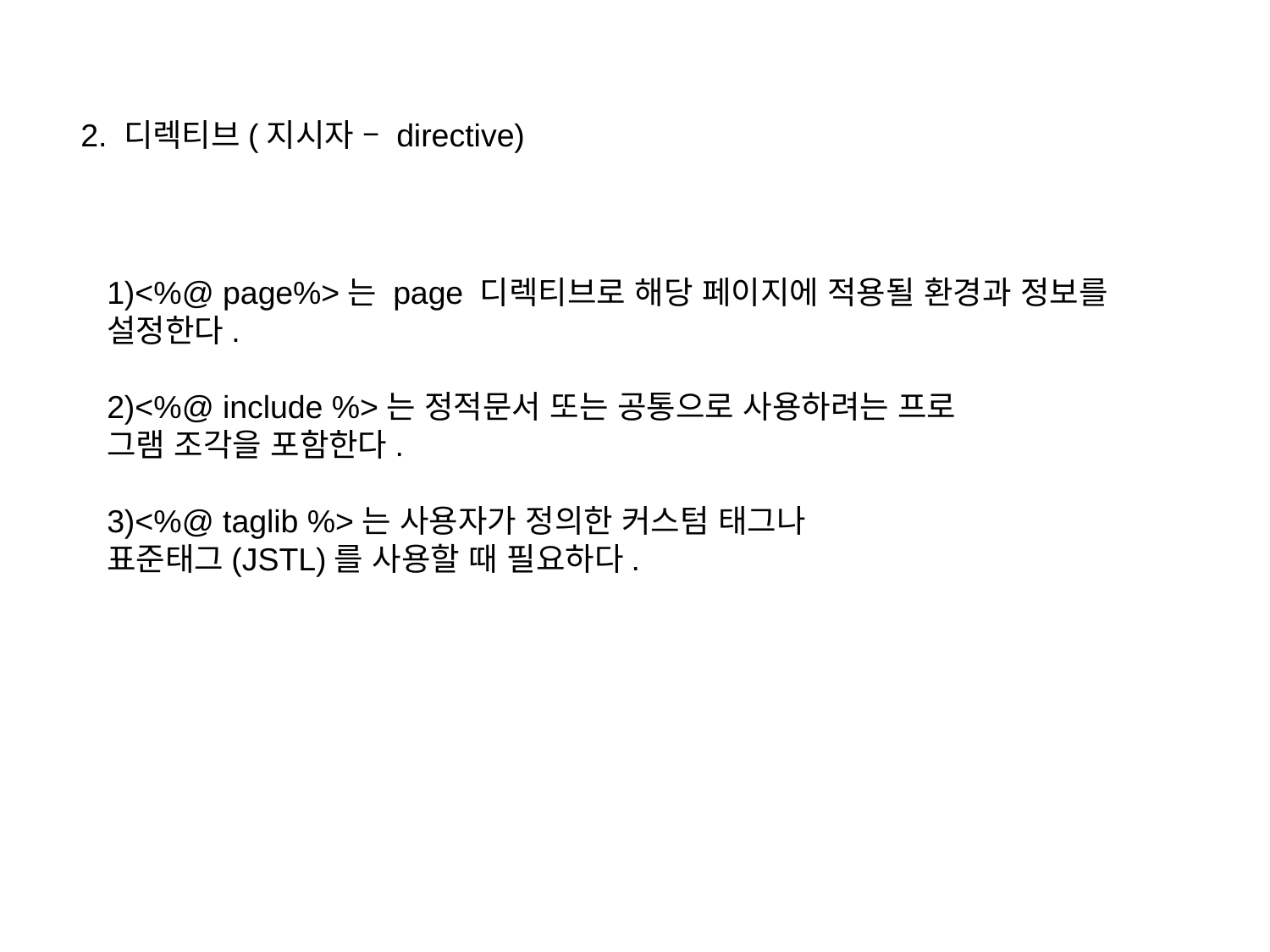

2. 디렉티브(지시자 – directive)
1)<%@ page%>는 page 디렉티브로 해당 페이지에 적용될 환경과 정보를
설정한다.

2)<%@ include %>는 정적문서 또는 공통으로 사용하려는 프로
그램 조각을 포함한다.

3)<%@ taglib %>는 사용자가 정의한 커스텀 태그나
표준태그(JSTL)를 사용할 때 필요하다.